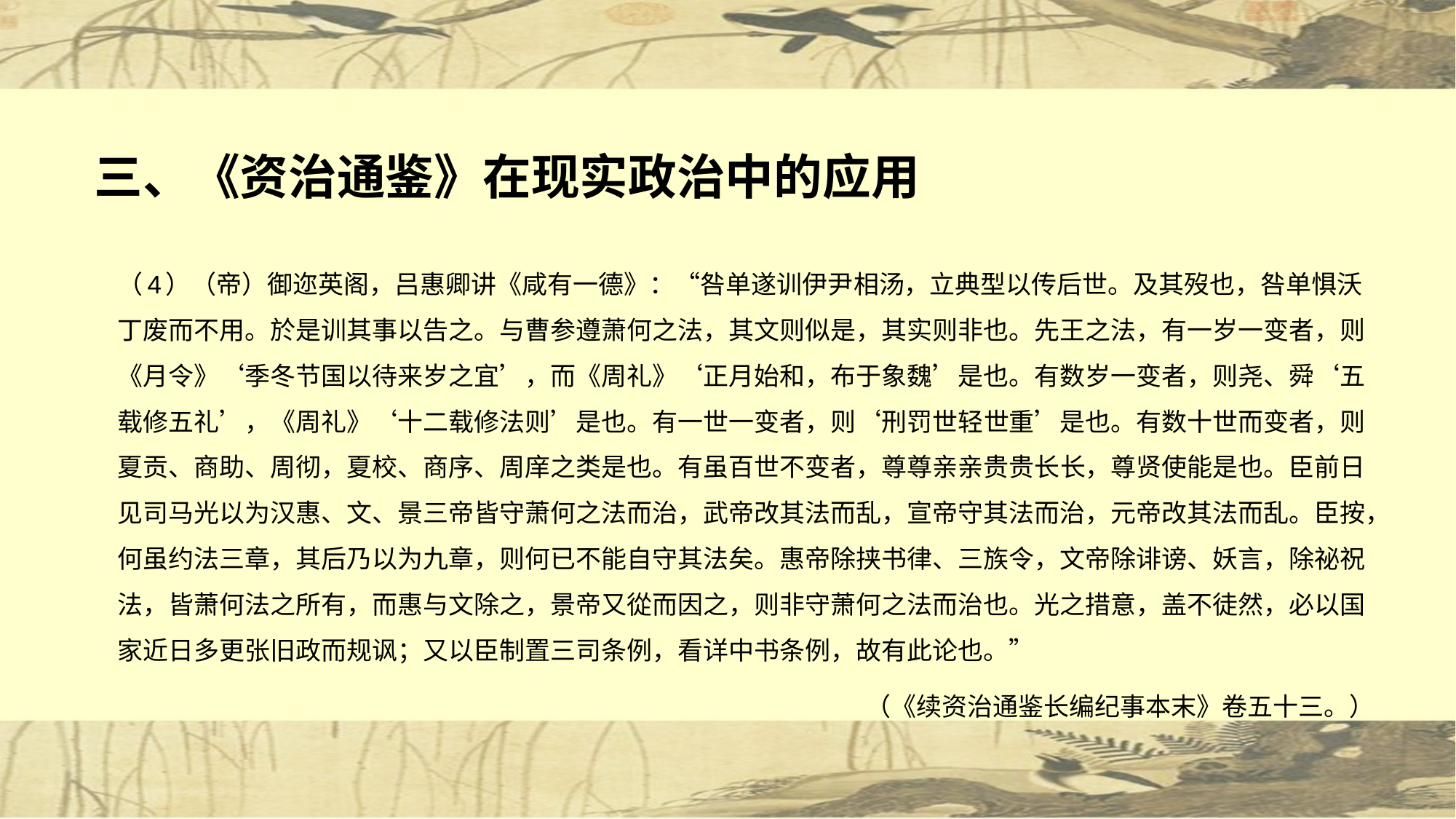

三、《资治通鉴》在现实政治中的应用

（4）（帝）御迩英阁，吕惠卿讲《咸有一德》：“咎单遂训伊尹相汤，立典型以传后世。及其歿也，咎单惧沃丁废而不用。於是训其事以告之。与曹参遵萧何之法，其文则似是，其实则非也。先王之法，有一岁一变者，则《月令》‘季冬节国以待来岁之宜’，而《周礼》‘正月始和，布于象魏’是也。有数岁一变者，则尧、舜‘五载修五礼’，《周礼》‘十二载修法则’是也。有一世一变者，则‘刑罚世轻世重’是也。有数十世而变者，则夏贡、商助、周彻，夏校、商序、周庠之类是也。有虽百世不变者，尊尊亲亲贵贵长长，尊贤使能是也。臣前日见司马光以为汉惠、文、景三帝皆守萧何之法而治，武帝改其法而乱，宣帝守其法而治，元帝改其法而乱。臣按，何虽约法三章，其后乃以为九章，则何已不能自守其法矣。惠帝除挟书律、三族令，文帝除诽谤、妖言，除祕祝法，皆萧何法之所有，而惠与文除之，景帝又從而因之，则非守萧何之法而治也。光之措意，盖不徒然，必以国家近日多更张旧政而规讽；又以臣制置三司条例，看详中书条例，故有此论也。”
（《续资治通鉴长编纪事本末》卷五十三。）